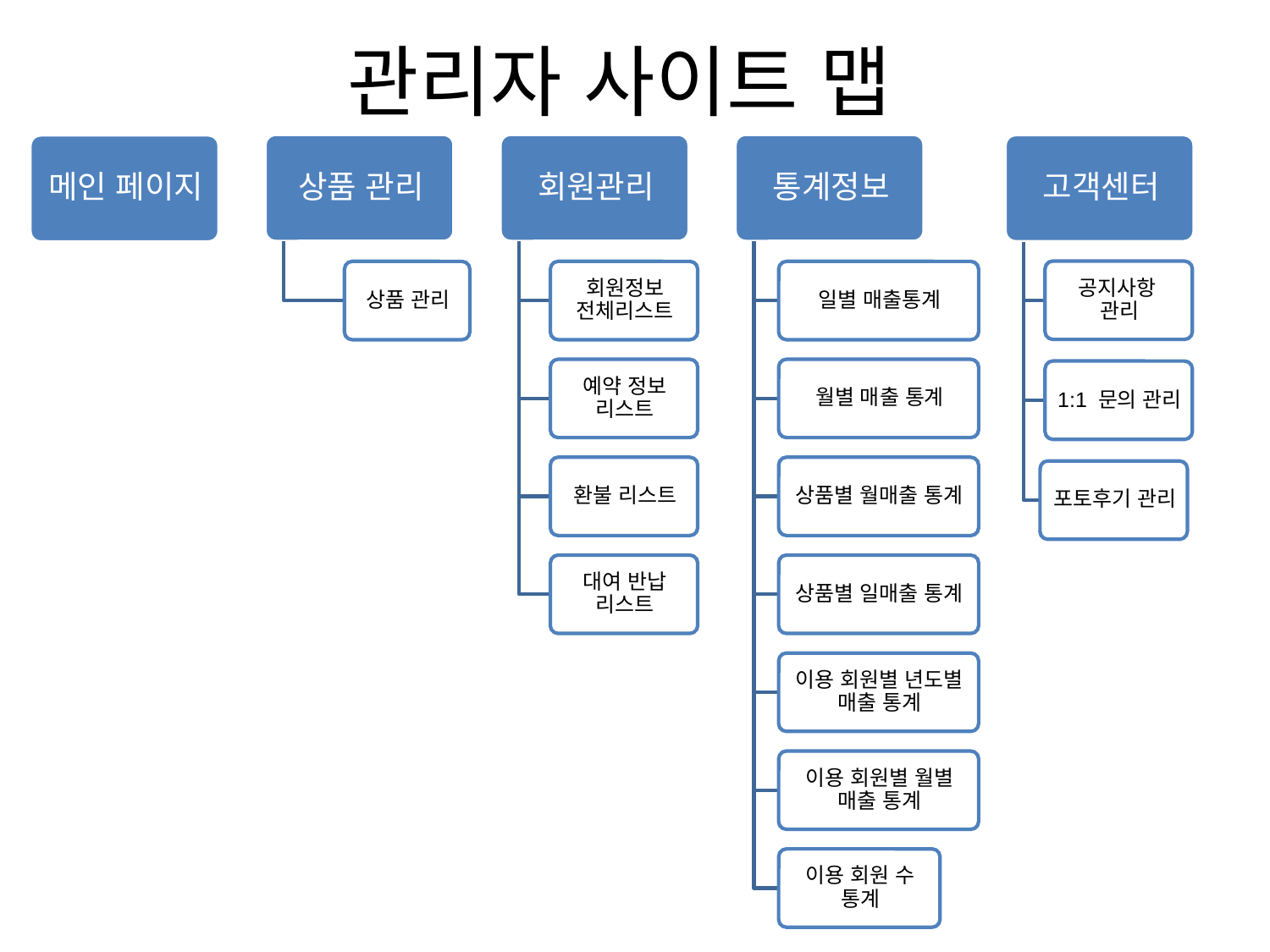

# 관리자 사이트 맵
메인 페이지
상품 관리
상품 관리
회원관리
회원정보 전체리스트
예약 정보 리스트
환불 리스트
대여 반납 리스트
통계정보
일별 매출통계
월별 매출 통계
상품별 월매출 통계
상품별 일매출 통계
이용 회원별 년도별 매출 통계
이용 회원별 월별 매출 통계
이용 회원 수 통계
고객센터
공지사항
관리
1:1 문의 관리
포토후기 관리